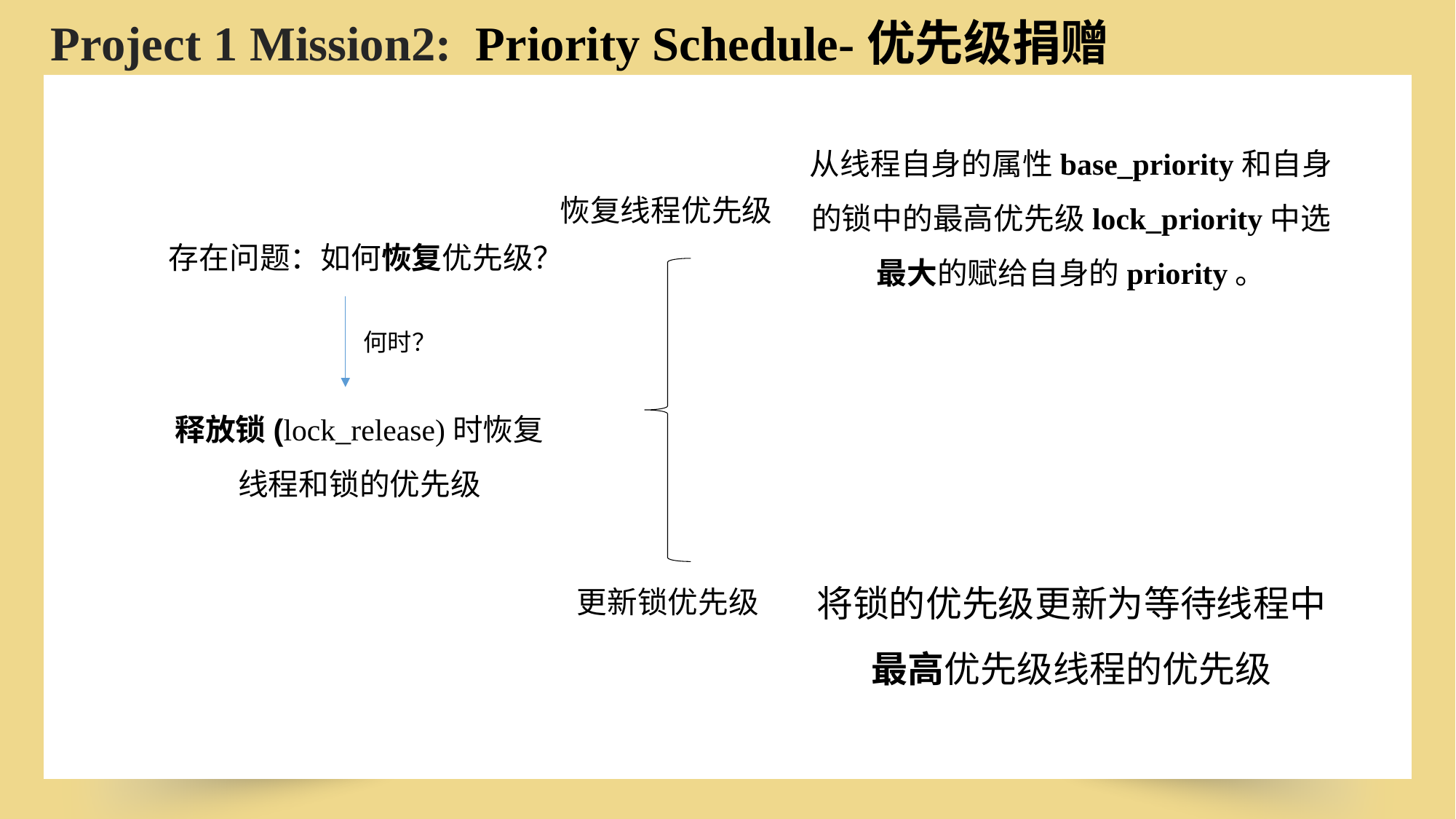

Project 1 Mission2:  Priority Schedule-优先级捐赠

从线程自身的属性base_priority和自身的锁中的最高优先级lock_priority中选最大的赋给自身的priority。
恢复线程优先级
存在问题：如何恢复优先级？

何时？
释放锁(lock_release)时恢复线程和锁的优先级
将锁的优先级更新为等待线程中
最高优先级线程的优先级
更新锁优先级